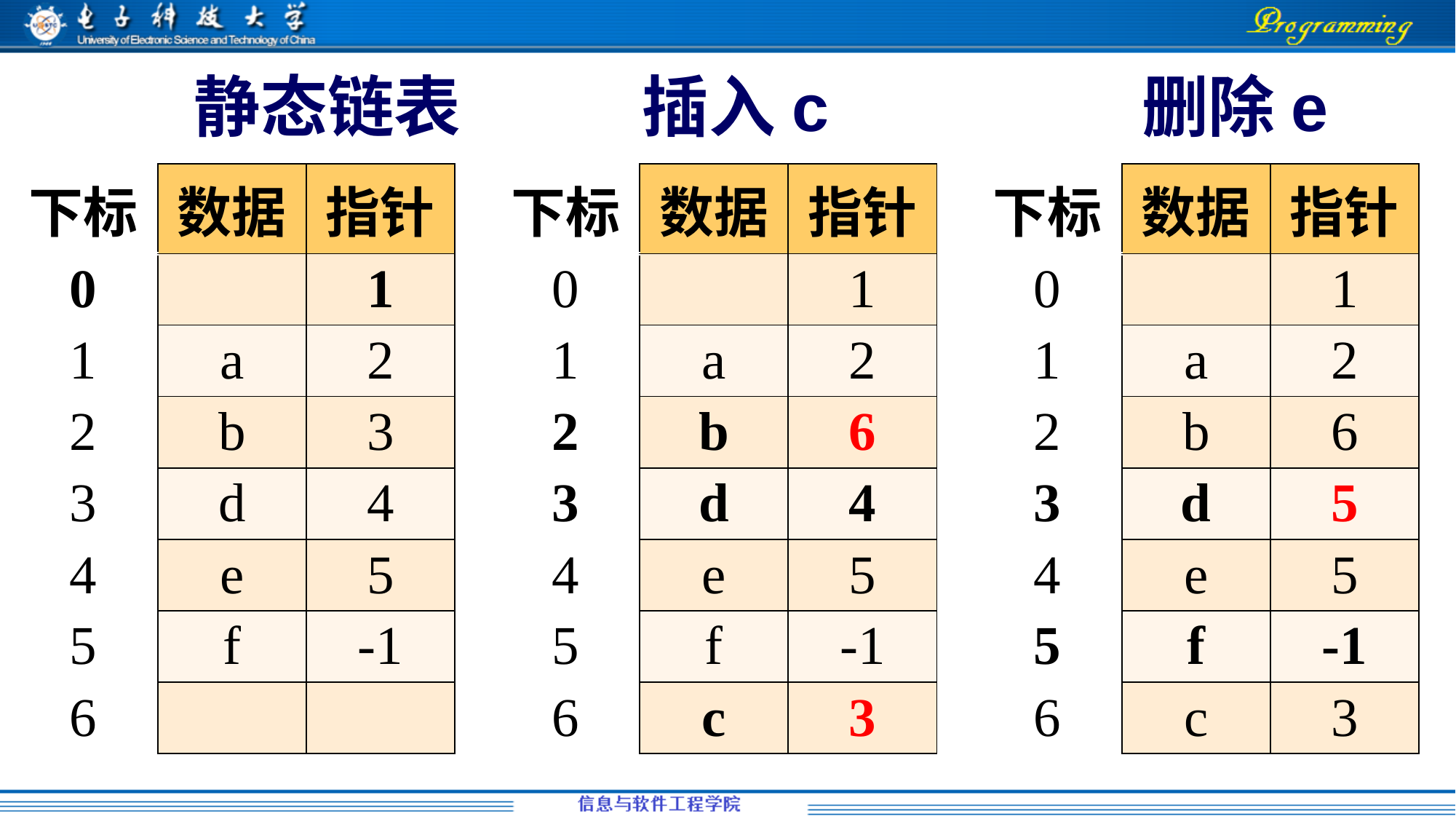

# 静态链表            插入c                删除e
| 下标 | 数据 | 指针 |
| --- | --- | --- |
| 0 |  | 1 |
| 1 | a | 2 |
| 2 | b | 3 |
| 3 | d | 4 |
| 4 | e | 5 |
| 5 | f | -1 |
| 6 |  |  |
| 下标 | 数据 | 指针 |
| --- | --- | --- |
| 0 |  | 1 |
| 1 | a | 2 |
| 2 | b | 6 |
| 3 | d | 4 |
| 4 | e | 5 |
| 5 | f | -1 |
| 6 | c | 3 |
| 下标 | 数据 | 指针 |
| --- | --- | --- |
| 0 |  | 1 |
| 1 | a | 2 |
| 2 | b | 6 |
| 3 | d | 5 |
| 4 | e | 5 |
| 5 | f | -1 |
| 6 | c | 3 |